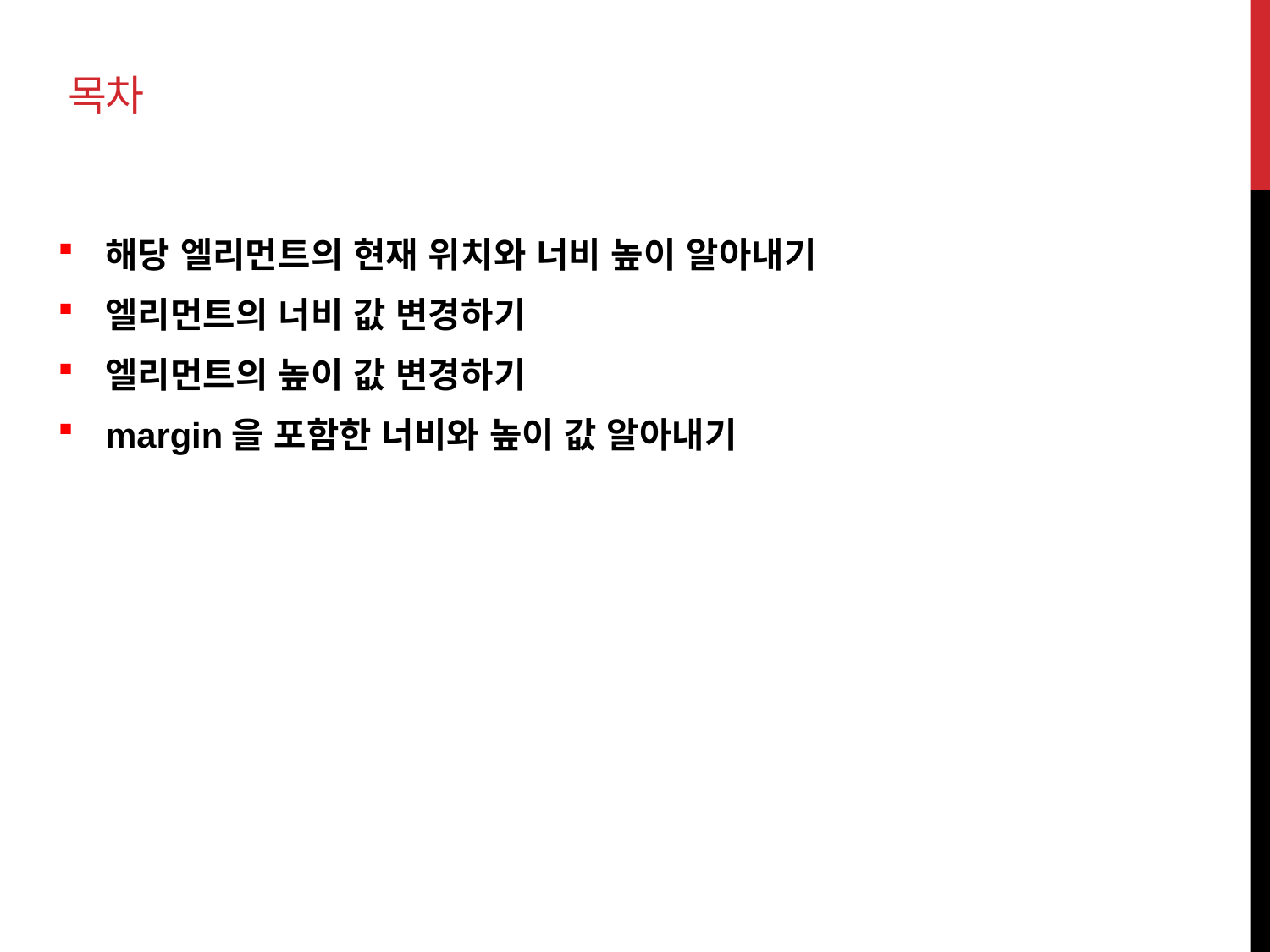

# 목차
해당 엘리먼트의 현재 위치와 너비 높이 알아내기
엘리먼트의 너비 값 변경하기
엘리먼트의 높이 값 변경하기
margin을 포함한 너비와 높이 값 알아내기